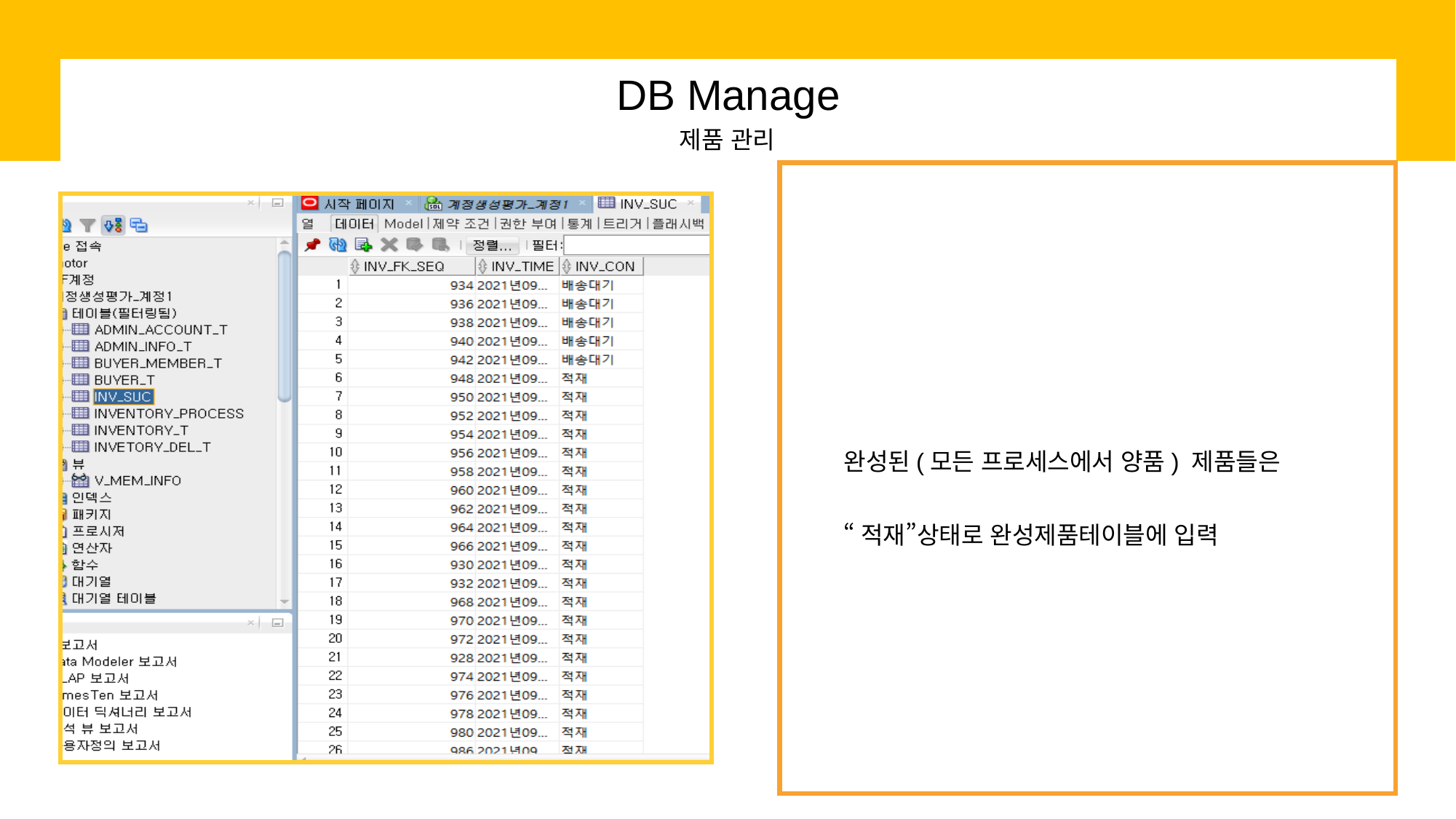

DB Manage
제품 관리

완성된(모든 프로세스에서 양품) 제품들은
“적재”상태로 완성제품테이블에 입력